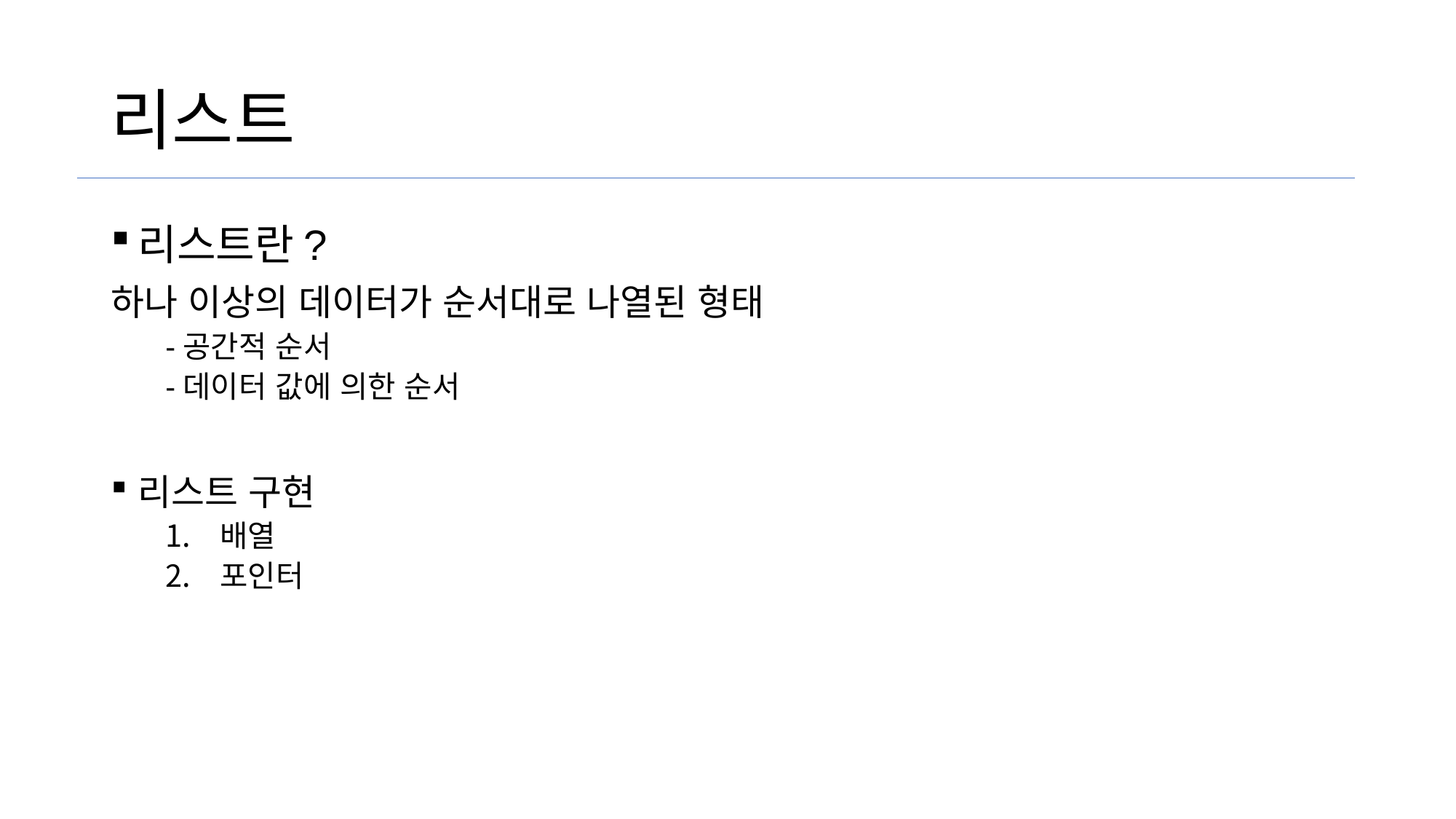

# 리스트
리스트란?
하나 이상의 데이터가 순서대로 나열된 형태
-공간적 순서
-데이터 값에 의한 순서

리스트 구현
배열
포인터